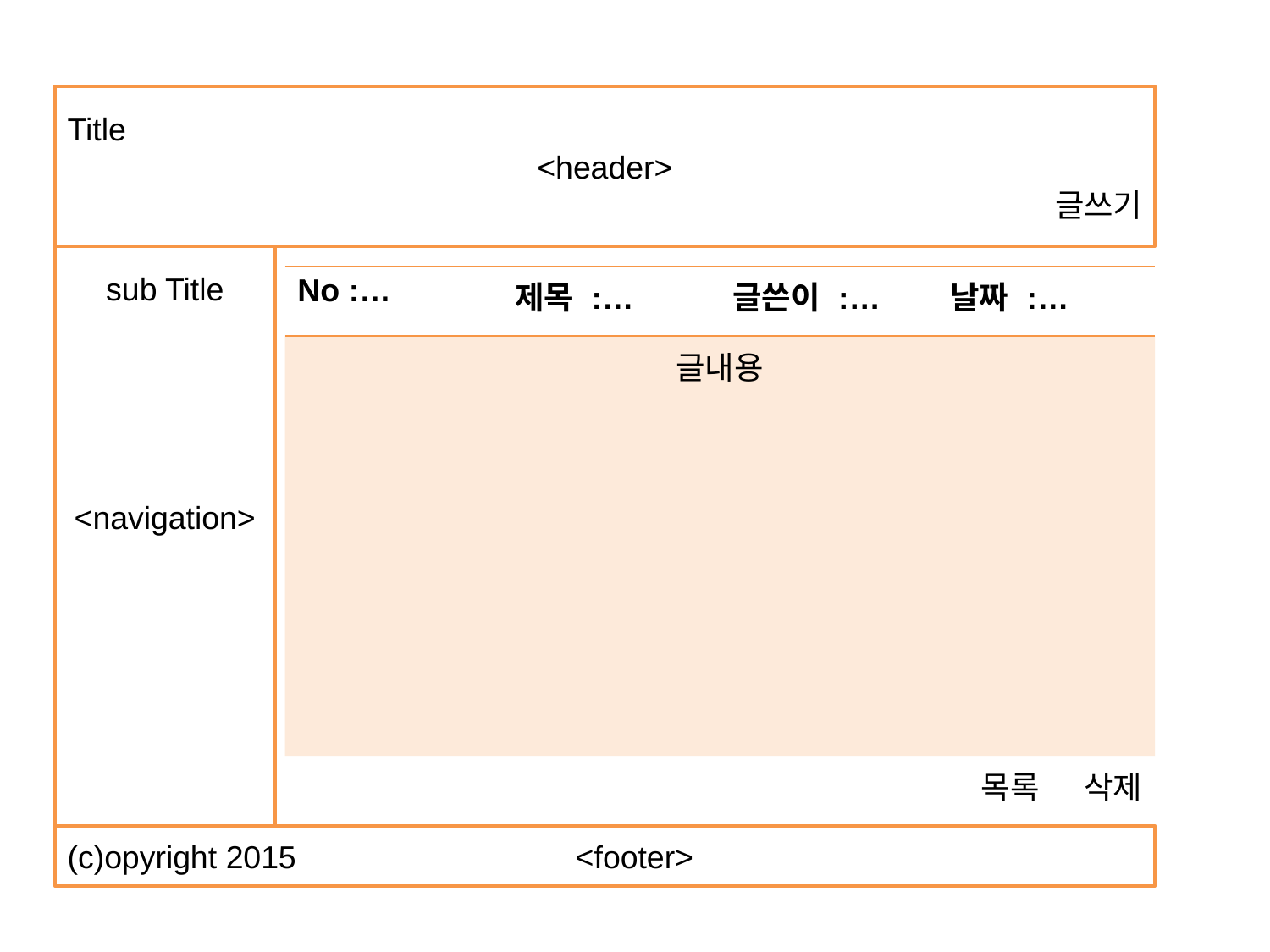

Title
<header>
글쓰기
sub Title

<navigation>

| No :… | 제목 :… | 글쓴이 :… | 날짜 :… |
| --- | --- | --- | --- |
| 글내용 |  |  |  |
| 목록 삭제 |  |  |  |
(c)opyright 2015 			<footer>